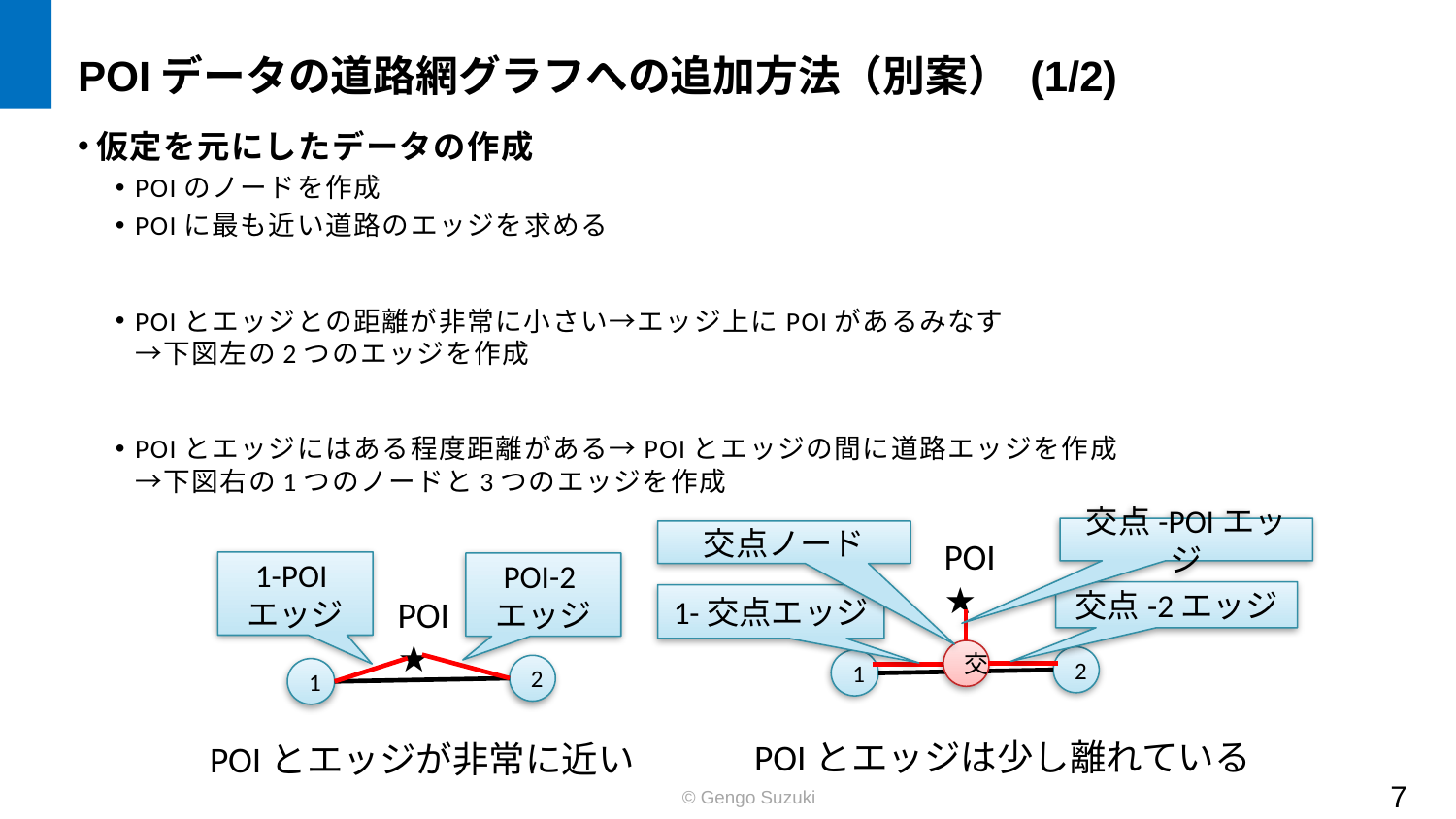

# POIデータの道路網グラフへの追加方法（別案） (1/2)
仮定を元にしたデータの作成
POIのノードを作成
POIに最も近い道路のエッジを求める

POIとエッジとの距離が非常に小さい→エッジ上にPOIがあるみなす
→下図左の2つのエッジを作成

POIとエッジにはある程度距離がある→POIとエッジの間に道路エッジを作成
→下図右の1つのノードと3つのエッジを作成
交点-POIエッジ
交点ノード
POI
★
1-POIエッジ
POI-2エッジ
交点-2エッジ
POI
★
1-交点エッジ
交
2
1
2
1
POIとエッジは少し離れている
POIとエッジが非常に近い